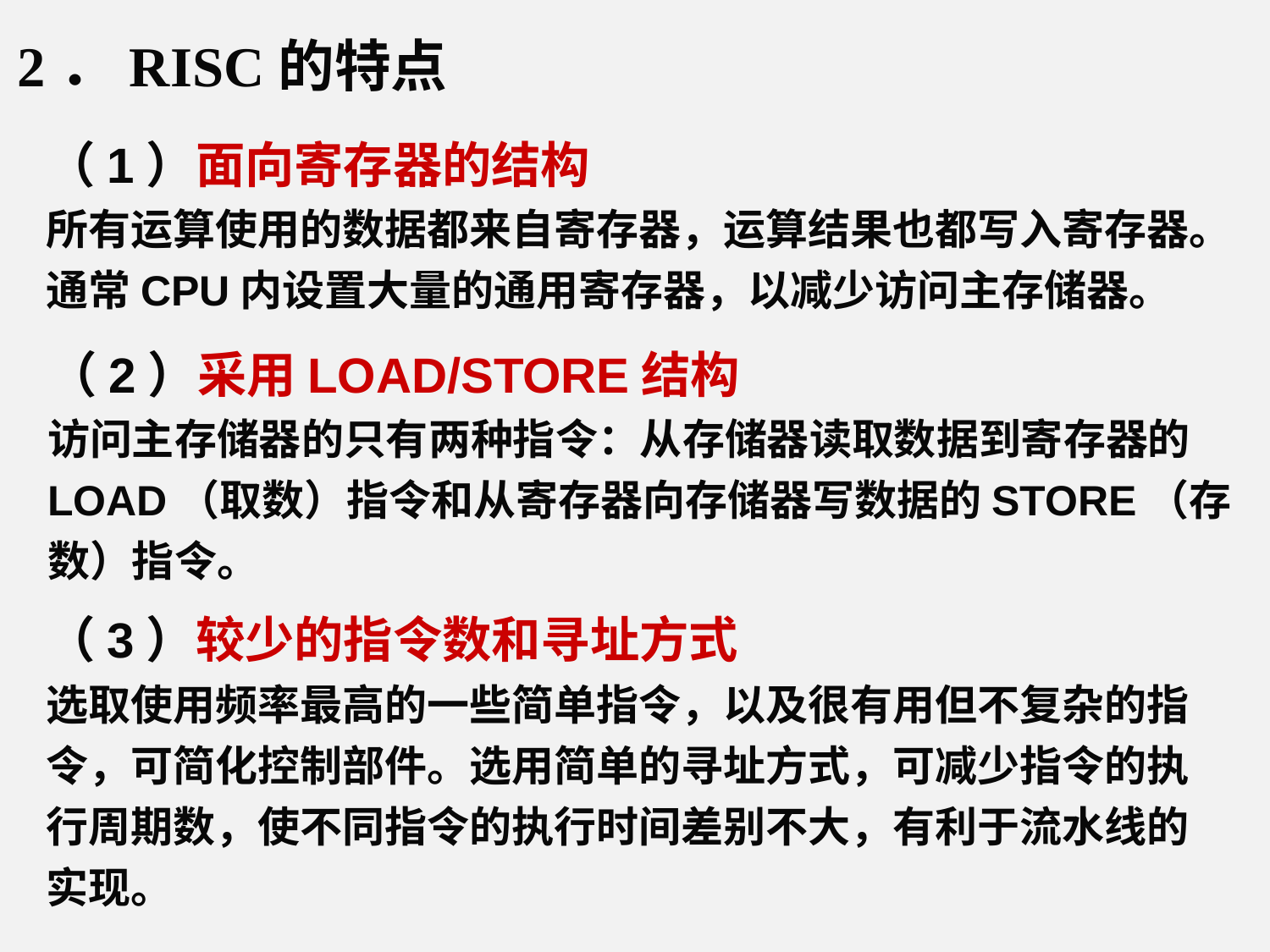

2．RISC的特点
（1）面向寄存器的结构
所有运算使用的数据都来自寄存器，运算结果也都写入寄存器。通常CPU内设置大量的通用寄存器，以减少访问主存储器。
（2）采用LOAD/STORE结构
访问主存储器的只有两种指令：从存储器读取数据到寄存器的LOAD（取数）指令和从寄存器向存储器写数据的STORE（存数）指令。
（3）较少的指令数和寻址方式
选取使用频率最高的一些简单指令，以及很有用但不复杂的指令，可简化控制部件。选用简单的寻址方式，可减少指令的执行周期数，使不同指令的执行时间差别不大，有利于流水线的实现。
113